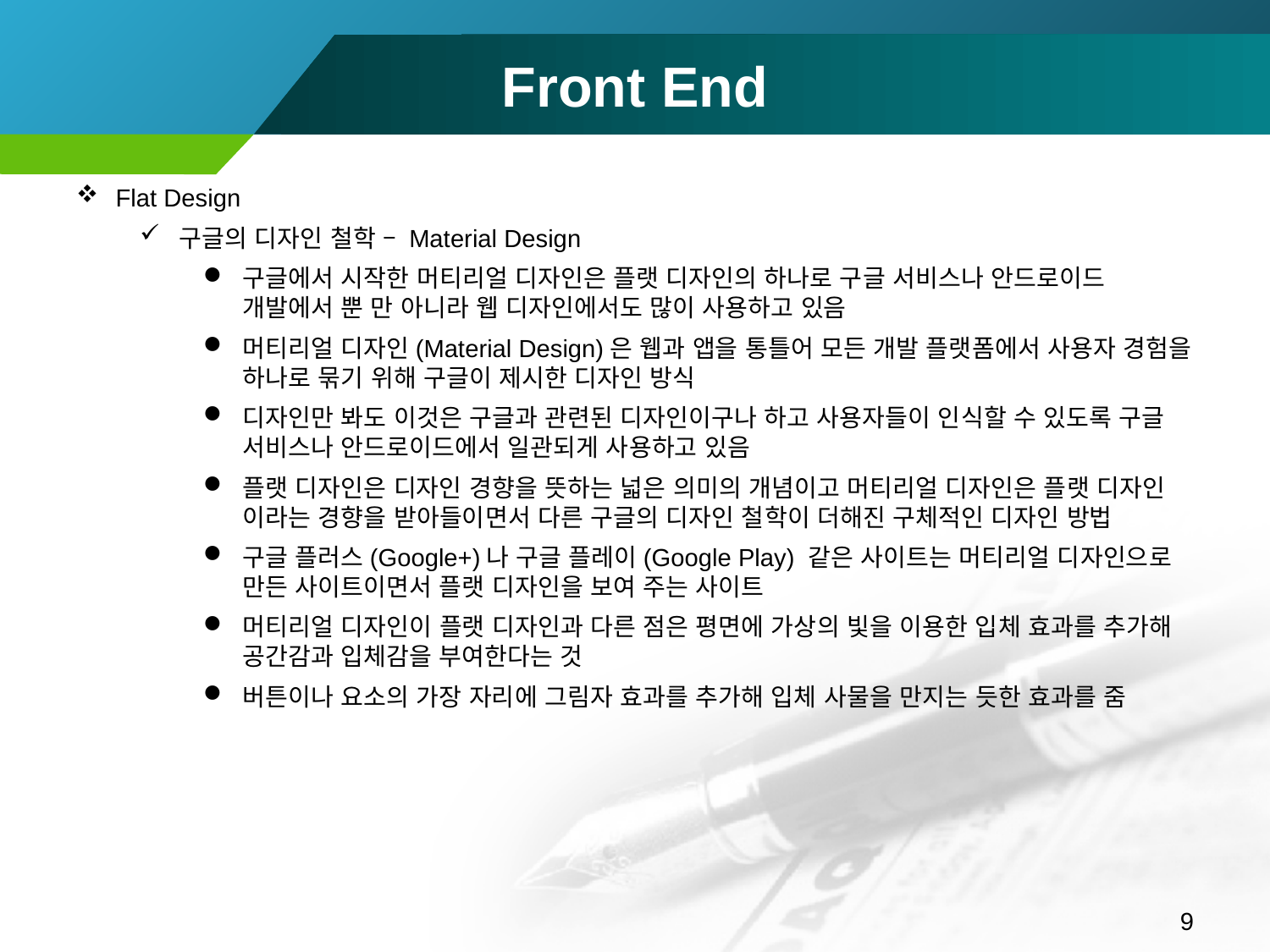

# Front End
Flat Design
구글의 디자인 철학 – Material Design
구글에서 시작한 머티리얼 디자인은 플랫 디자인의 하나로 구글 서비스나 안드로이드 개발에서 뿐 만 아니라 웹 디자인에서도 많이 사용하고 있음
머티리얼 디자인(Material Design)은 웹과 앱을 통틀어 모든 개발 플랫폼에서 사용자 경험을 하나로 묶기 위해 구글이 제시한 디자인 방식
디자인만 봐도 이것은 구글과 관련된 디자인이구나 하고 사용자들이 인식할 수 있도록 구글 서비스나 안드로이드에서 일관되게 사용하고 있음
플랫 디자인은 디자인 경향을 뜻하는 넓은 의미의 개념이고 머티리얼 디자인은 플랫 디자인 이라는 경향을 받아들이면서 다른 구글의 디자인 철학이 더해진 구체적인 디자인 방법
구글 플러스(Google+)나 구글 플레이(Google Play) 같은 사이트는 머티리얼 디자인으로 만든 사이트이면서 플랫 디자인을 보여 주는 사이트
머티리얼 디자인이 플랫 디자인과 다른 점은 평면에 가상의 빛을 이용한 입체 효과를 추가해 공간감과 입체감을 부여한다는 것
버튼이나 요소의 가장 자리에 그림자 효과를 추가해 입체 사물을 만지는 듯한 효과를 줌
9